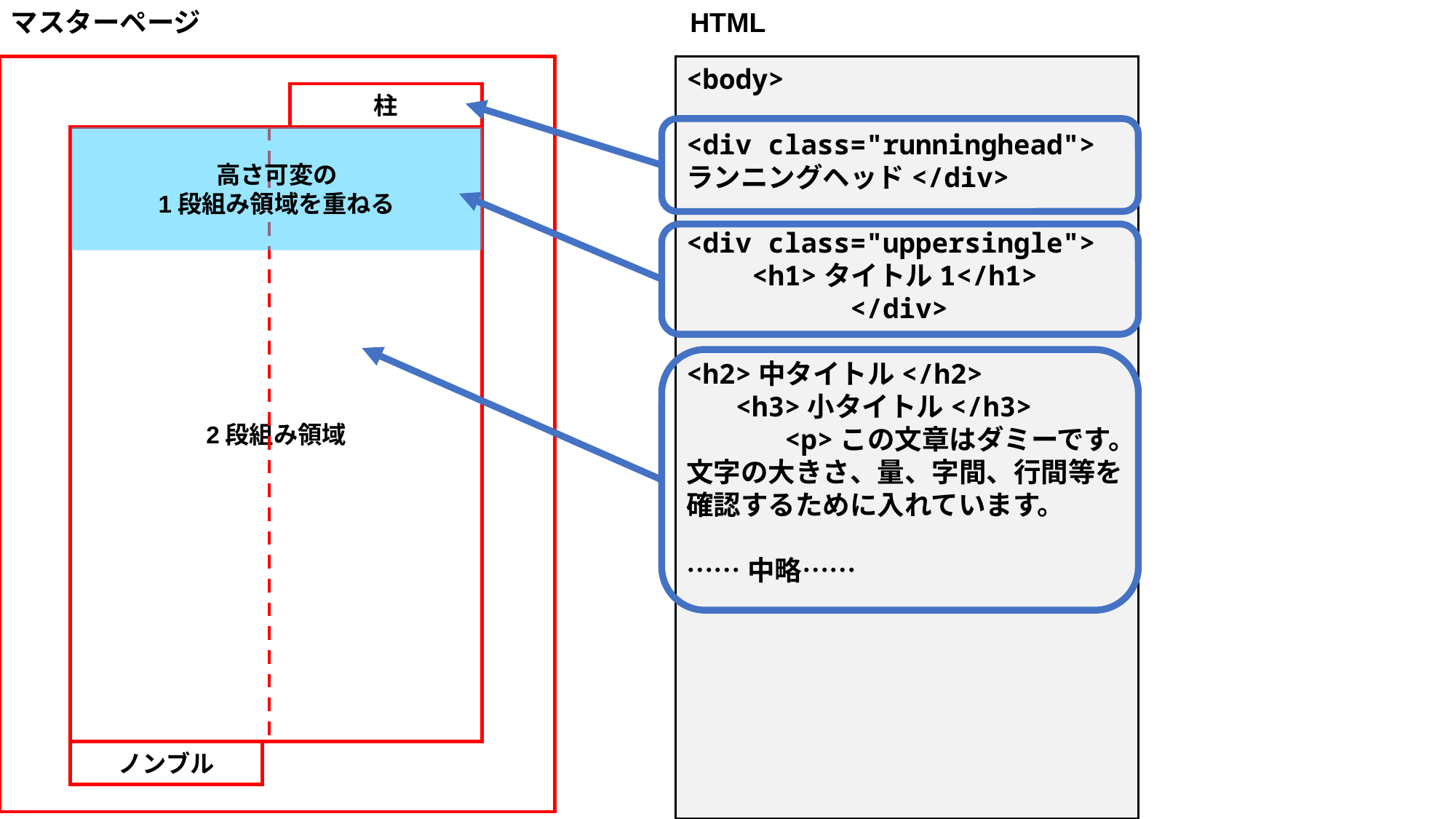

マスターページ
HTML

柱
高さ可変の
1段組み領域を重ねる
2段組み領域
ノンブル
<body>

<div class="runninghead">ランニングヘッド</div>

<div class="uppersingle">
    <h1>タイトル1</h1>                </div>

<h2>中タイトル</h2>            <h3>小タイトル</h3>            <p>この文章はダミーです。文字の大きさ、量、字間、行間等を確認するために入れています。

……中略……